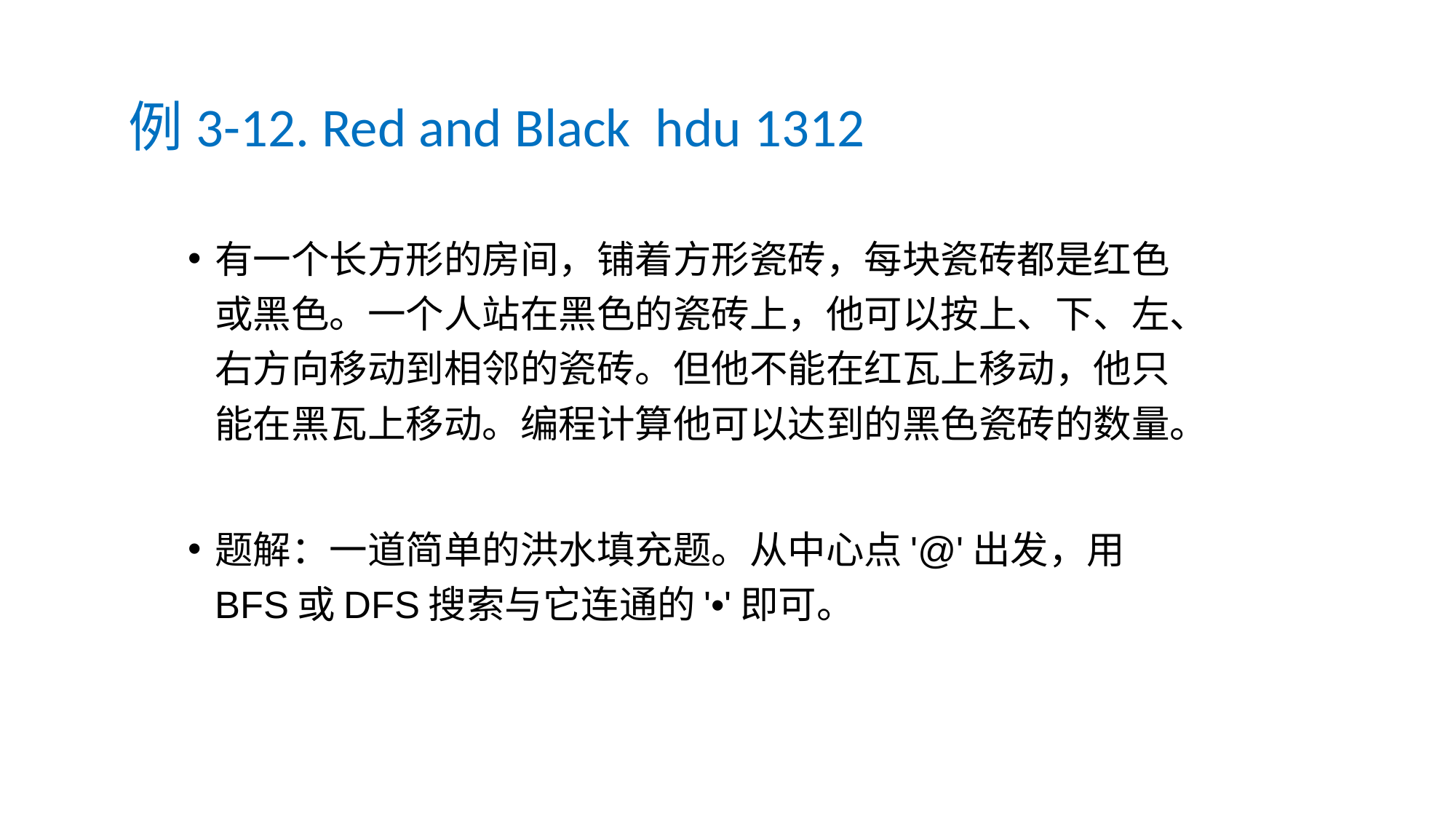

# 例3-12. Red and Black  hdu 1312
有一个长方形的房间，铺着方形瓷砖，每块瓷砖都是红色或黑色。一个人站在黑色的瓷砖上，他可以按上、下、左、右方向移动到相邻的瓷砖。但他不能在红瓦上移动，他只能在黑瓦上移动。编程计算他可以达到的黑色瓷砖的数量。

题解：一道简单的洪水填充题。从中心点'@'出发，用BFS或DFS搜索与它连通的'•'即可。